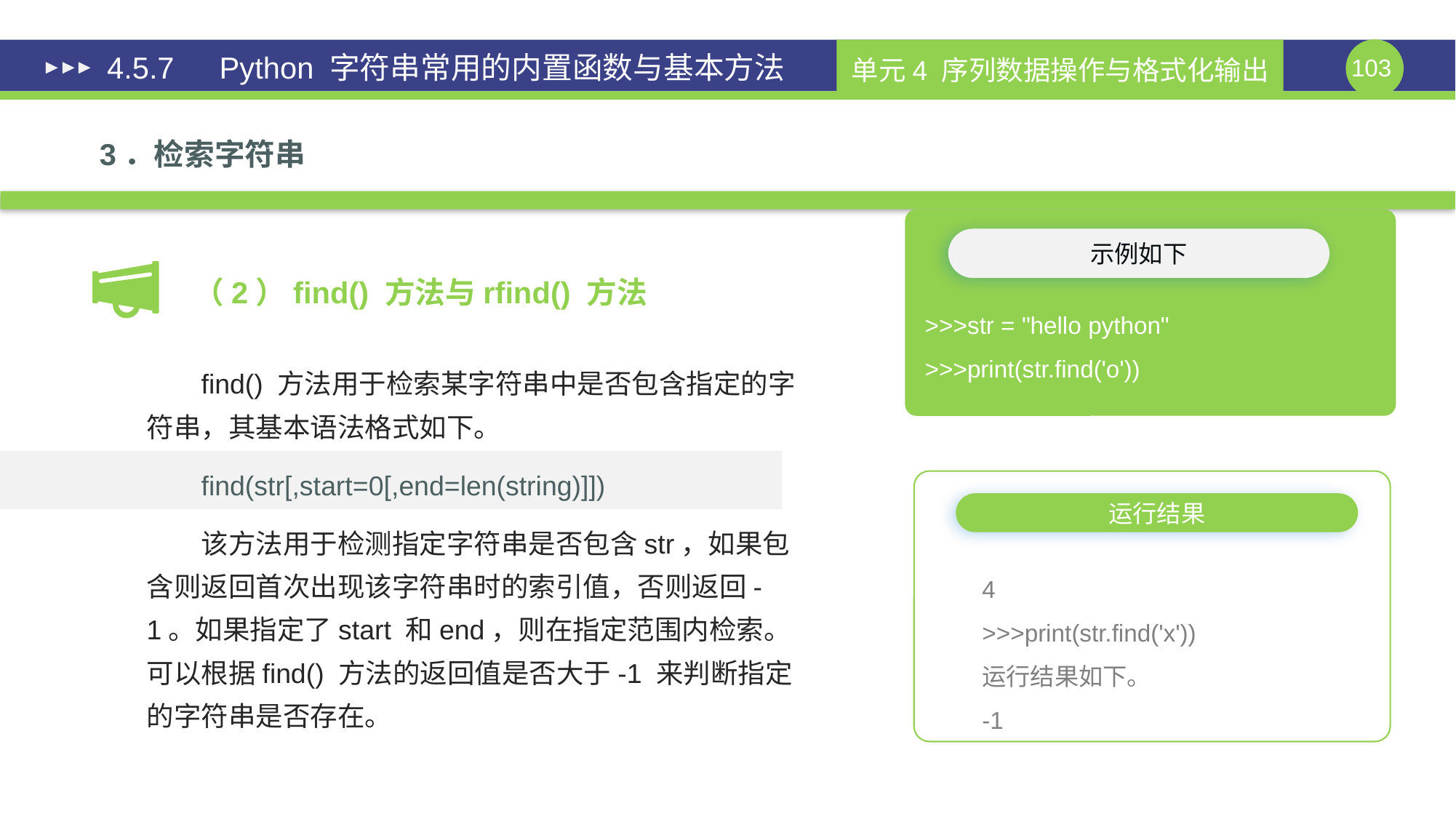

# 4.5.7　Python 字符串常用的内置函数与基本方法
3．检索字符串

示例如下

（2）find() 方法与rfind() 方法
>>>str = "hello python"
>>>print(str.find('o'))
find() 方法用于检索某字符串中是否包含指定的字符串，其基本语法格式如下。

find(str[,start=0[,end=len(string)]])

该方法用于检测指定字符串是否包含str，如果包含则返回首次出现该字符串时的索引值，否则返回-1。如果指定了start 和end，则在指定范围内检索。可以根据find() 方法的返回值是否大于-1 来判断指定的字符串是否存在。

运行结果
4
>>>print(str.find('x'))
运行结果如下。
-1